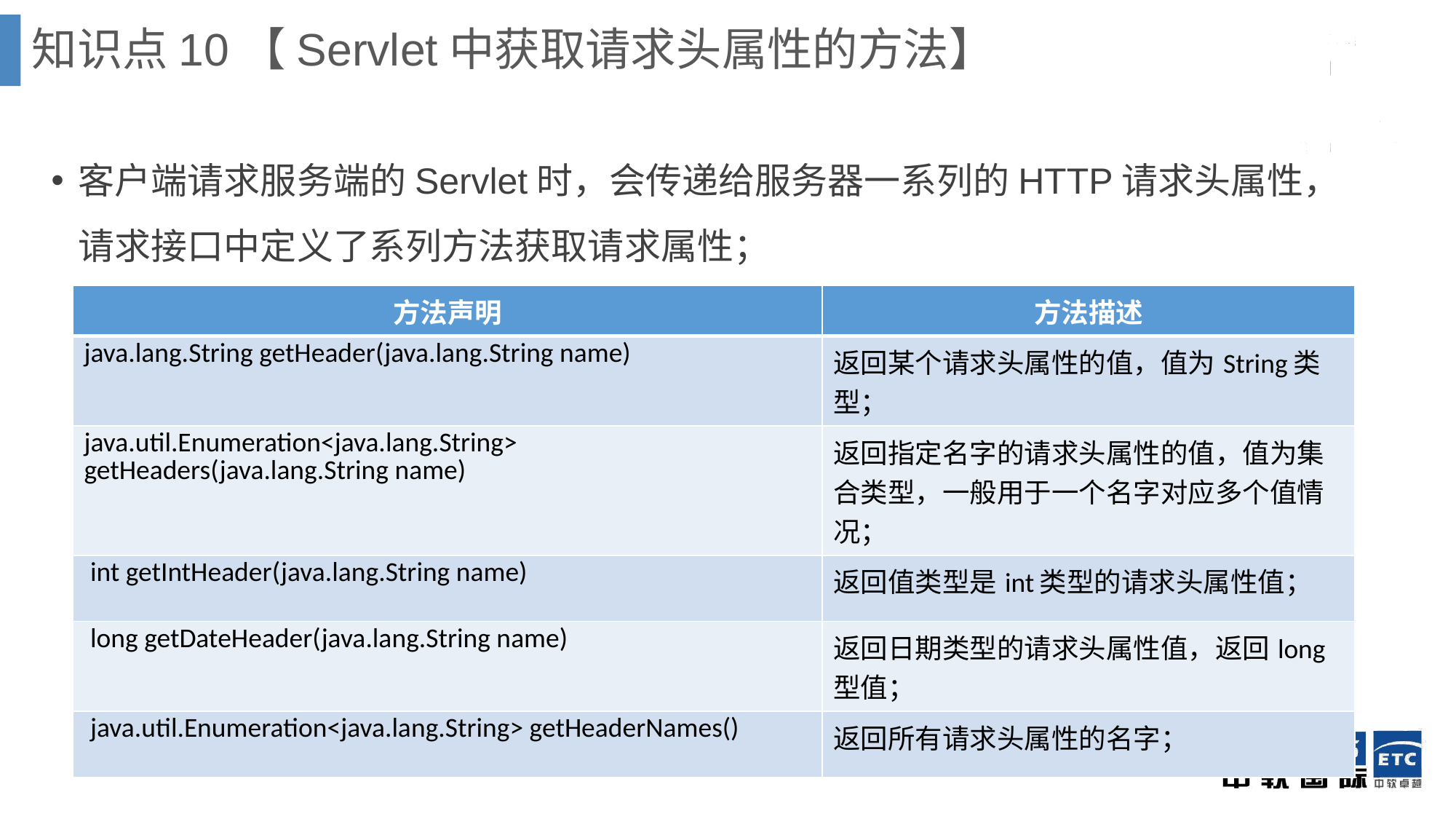

知识点10【Servlet中获取请求头属性的方法】
客户端请求服务端的Servlet时，会传递给服务器一系列的HTTP请求头属性，请求接口中定义了系列方法获取请求属性；
| 方法声明 | 方法描述 |
| --- | --- |
| java.lang.String getHeader(java.lang.String name) | 返回某个请求头属性的值，值为String类型； |
| java.util.Enumeration<java.lang.String> getHeaders(java.lang.String name) | 返回指定名字的请求头属性的值，值为集合类型，一般用于一个名字对应多个值情况； |
| int getIntHeader(java.lang.String name) | 返回值类型是int类型的请求头属性值； |
| long getDateHeader(java.lang.String name) | 返回日期类型的请求头属性值，返回long型值； |
| java.util.Enumeration<java.lang.String> getHeaderNames() | 返回所有请求头属性的名字； |